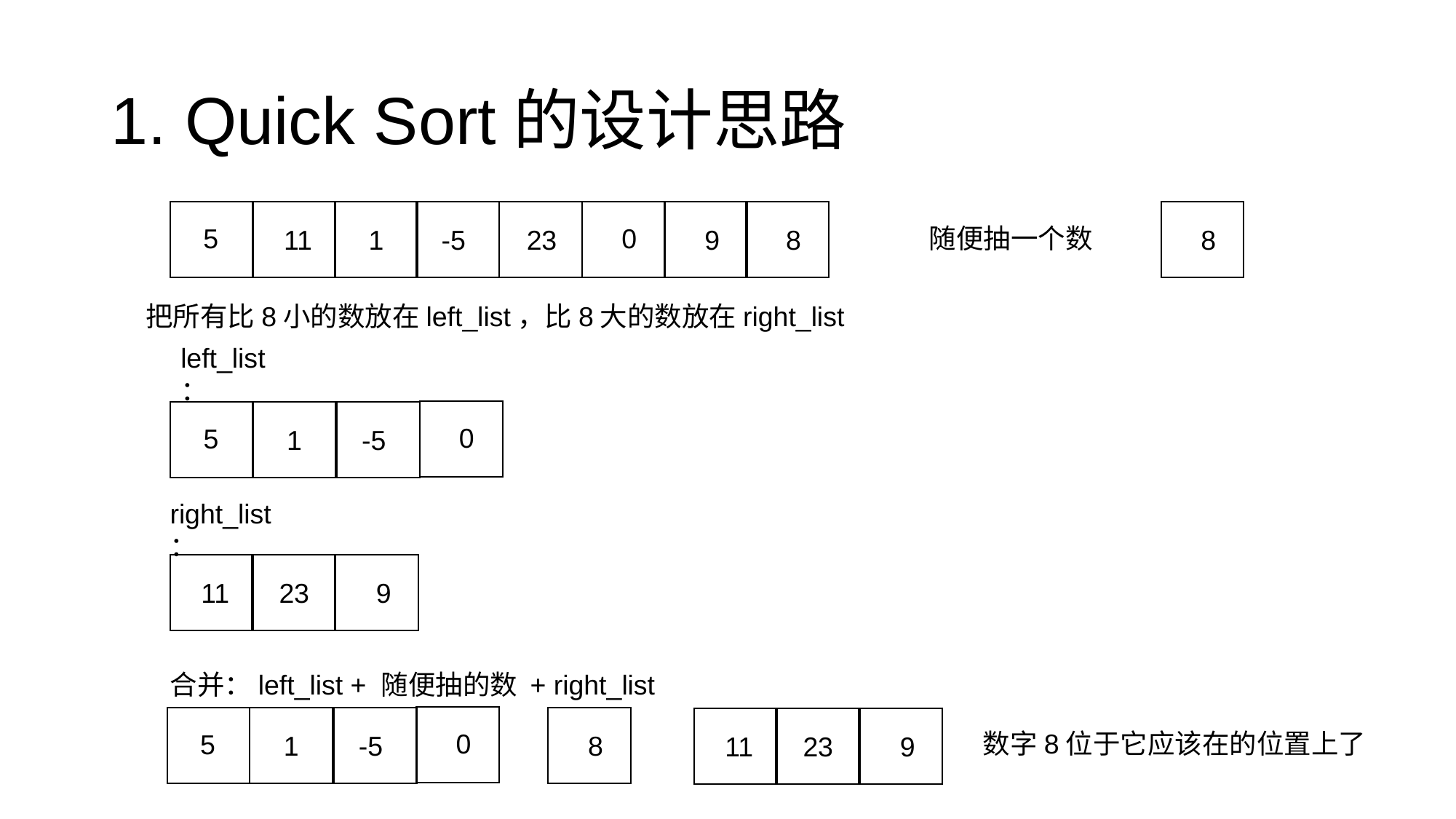

# 1. Quick Sort的设计思路

5
0
随便抽一个数
11
1
-5
23
9
8
8
把所有比8小的数放在left_list，比8大的数放在right_list
left_list：

0
5
1
-5
right_list：

11
23
9
合并：left_list + 随便抽的数 + right_list

0
数字8位于它应该在的位置上了
5
1
-5
8
11
23
9